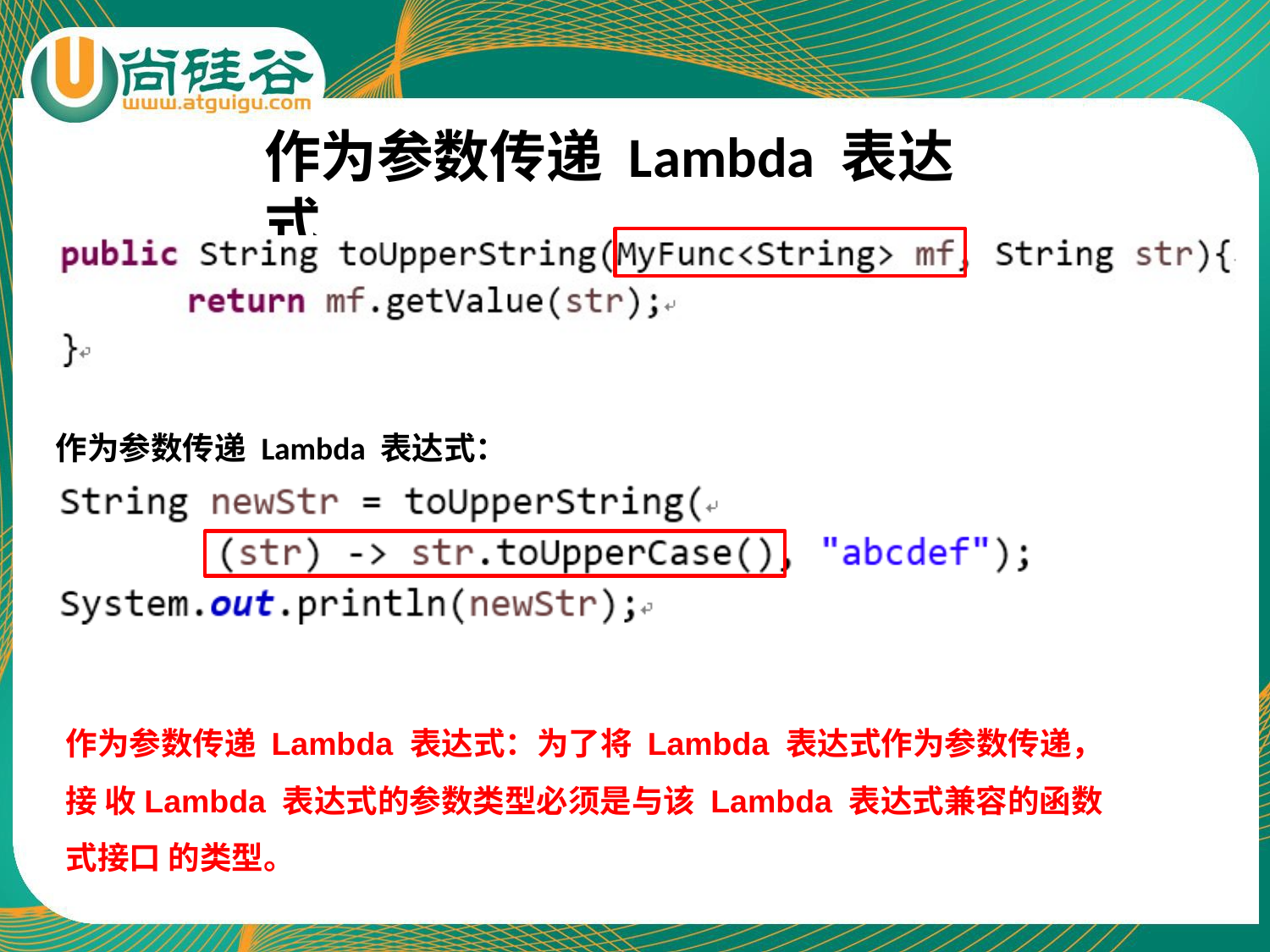

# 作为参数传递Lambda 表达式

作为参数传递Lambda 表达式：

作为参数传递 Lambda 表达式：为了将 Lambda 表达式作为参数传递，接 收Lambda 表达式的参数类型必须是与该 Lambda 表达式兼容的函数式接口 的类型。